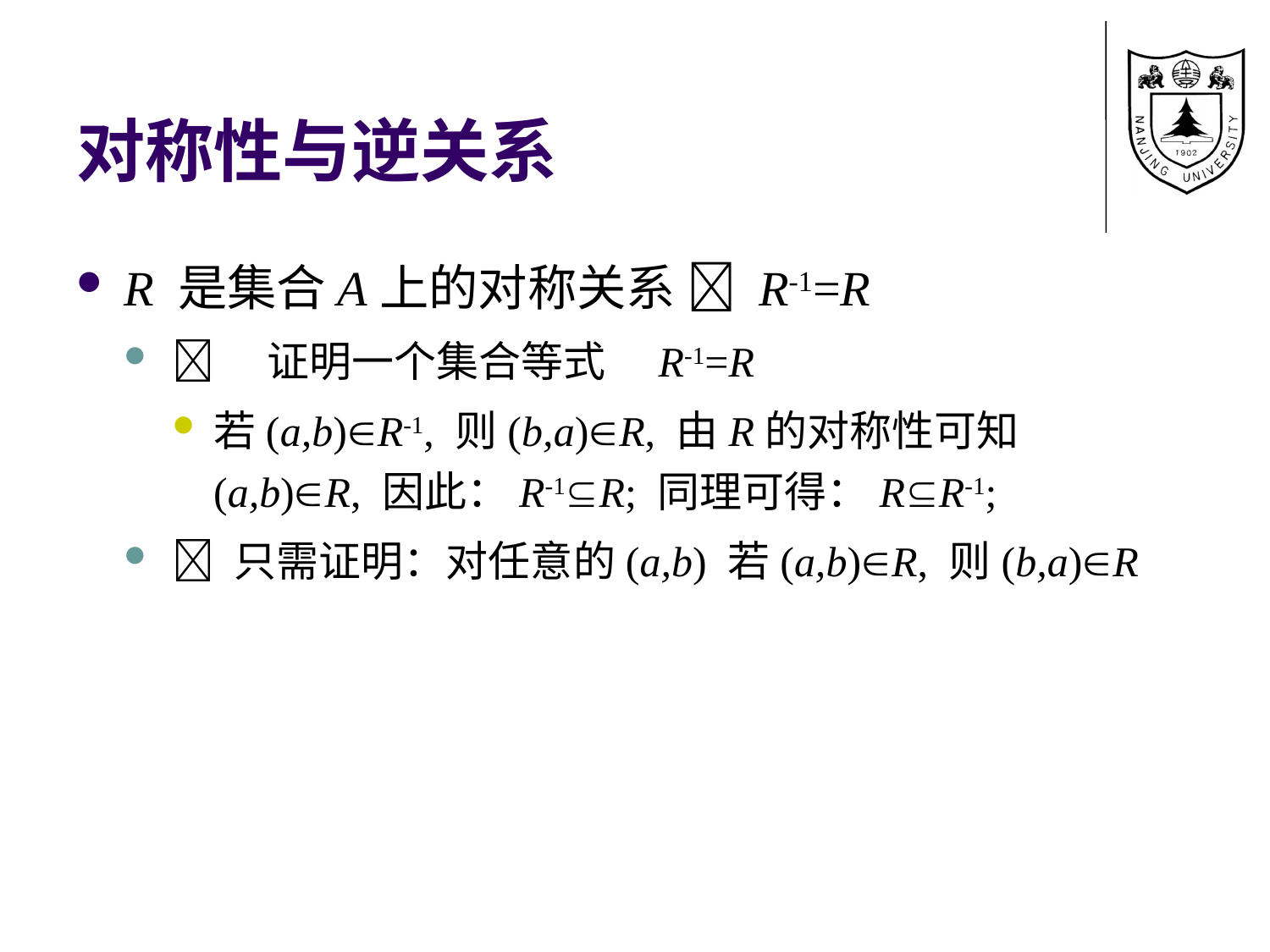

# 对称性与逆关系
R 是集合A上的对称关系 ⇔ R-1=R
⇒　证明一个集合等式　R-1=R
若(a,b)∈R-1, 则(b,a)∈R, 由R的对称性可知(a,b)∈R, 因此：R-1⊆R; 同理可得：R⊆R-1;
⇐ 只需证明：对任意的(a,b) 若(a,b)∈R, 则(b,a)∈R